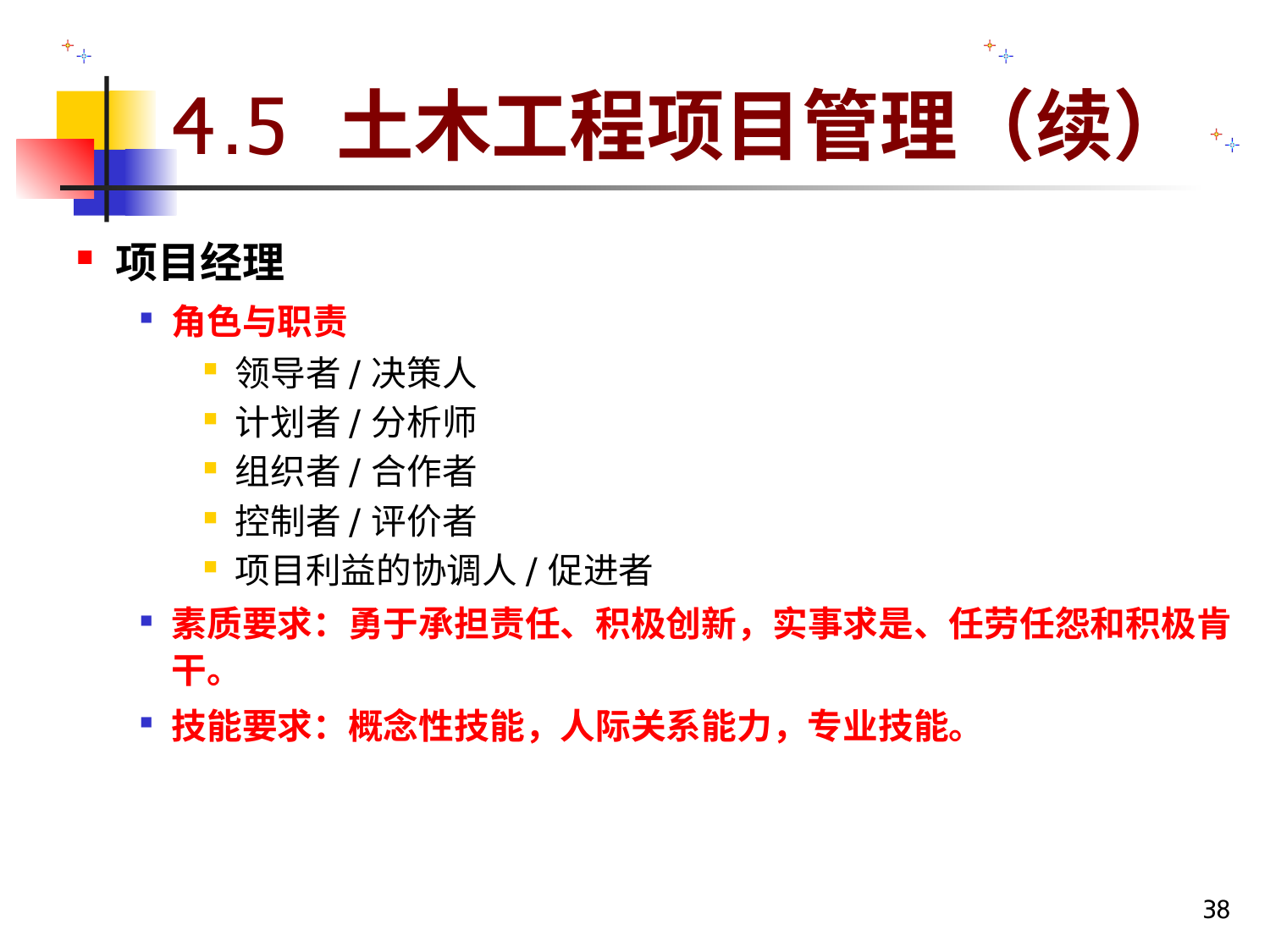

# 4.5 土木工程项目管理（续）
项目经理
角色与职责
领导者/决策人
计划者/分析师
组织者/合作者
控制者/评价者
项目利益的协调人/促进者
素质要求：勇于承担责任、积极创新，实事求是、任劳任怨和积极肯干。
技能要求：概念性技能，人际关系能力，专业技能。
38